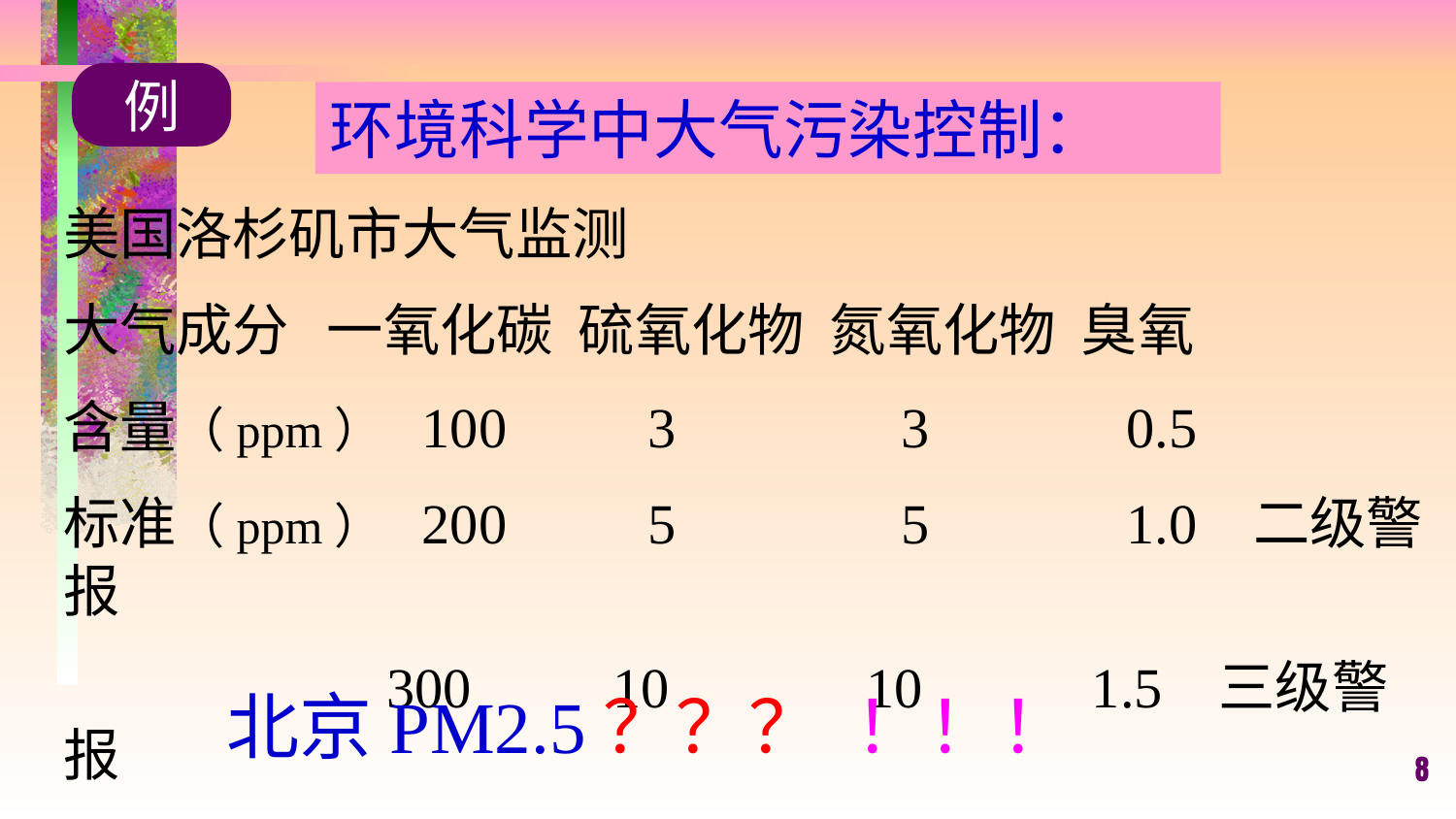

例
环境科学中大气污染控制：
美国洛杉矶市大气监测
大气成分   一氧化碳  硫氧化物  氮氧化物  臭氧
含量（ppm）  100          3                3              0.5
标准（ppm）  200          5                5              1.0   二级警报
                       300          10              10            1.5   三级警报
北京PM2.5？？？  ！！！
8